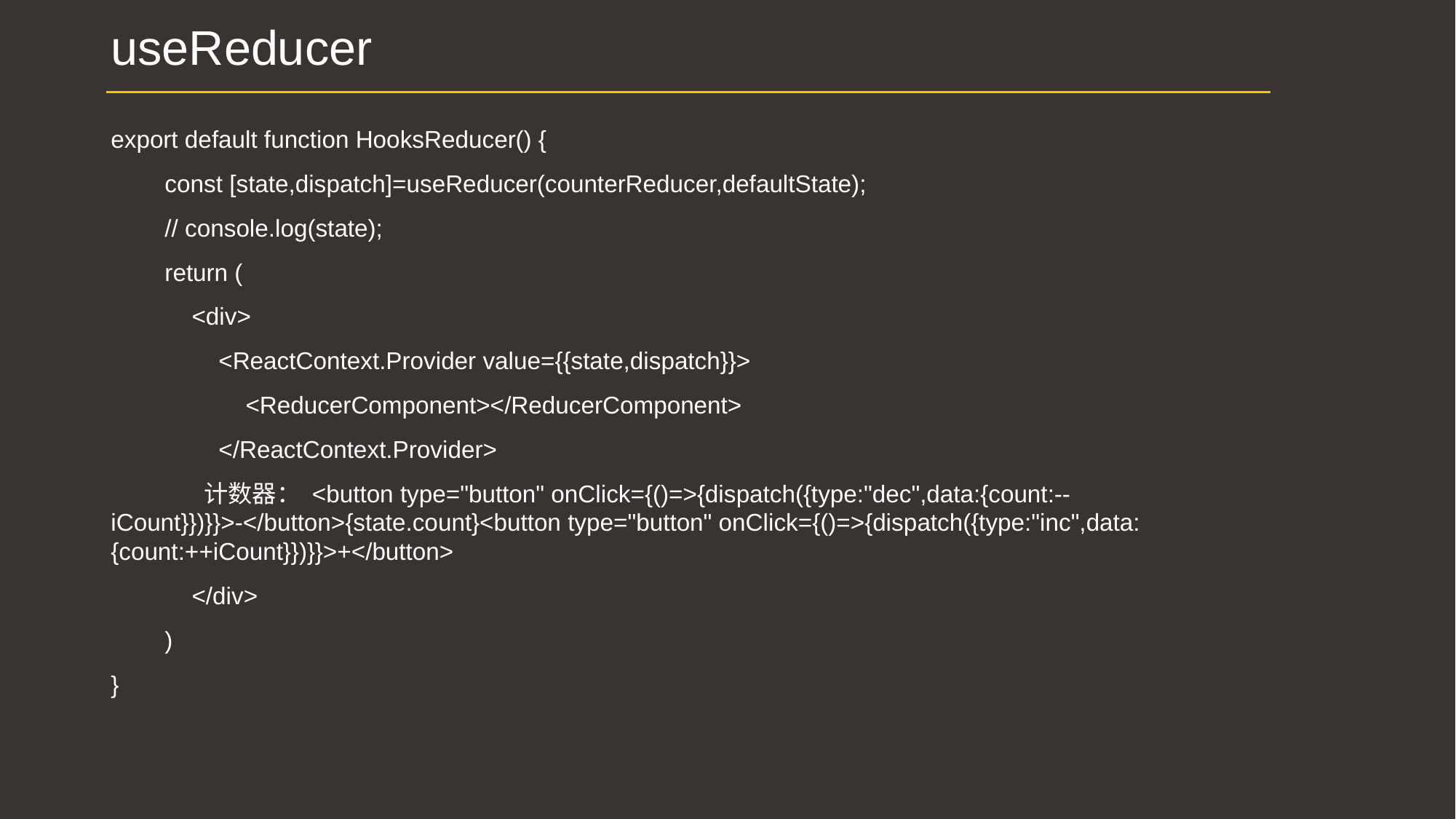

# useReducer
export default function HooksReducer() {
        const [state,dispatch]=useReducer(counterReducer,defaultState);
        // console.log(state);
        return (
            <div>
                <ReactContext.Provider value={{state,dispatch}}>
                    <ReducerComponent></ReducerComponent>
                </ReactContext.Provider>
                计数器： <button type="button" onClick={()=>{dispatch({type:"dec",data:{count:--iCount}})}}>-</button>{state.count}<button type="button" onClick={()=>{dispatch({type:"inc",data:{count:++iCount}})}}>+</button>
            </div>
        )
}